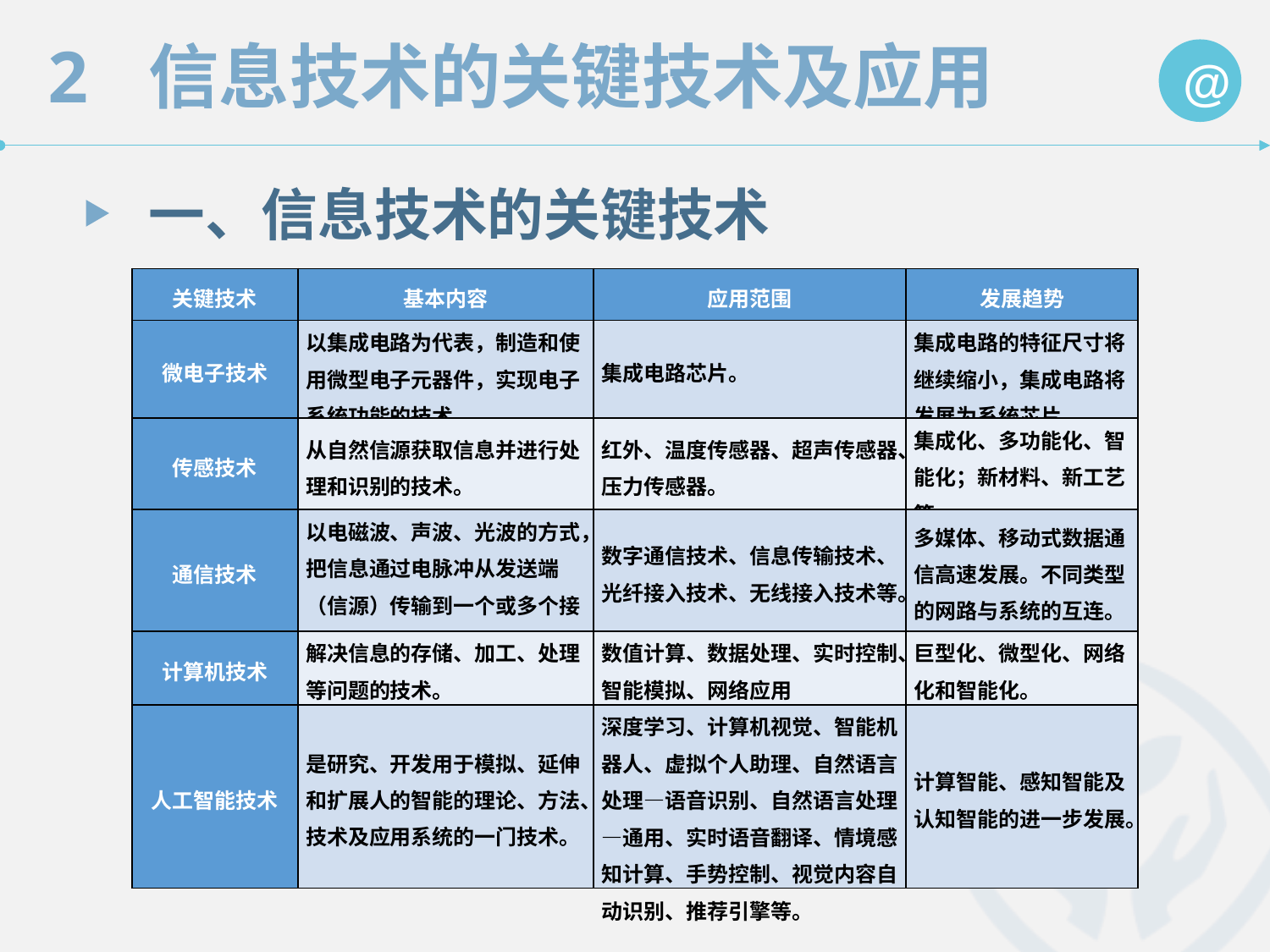

一、信息技术的关键技术

| 关键技术 | 基本内容 | 应用范围 | 发展趋势 |
| --- | --- | --- | --- |
| 微电子技术 | 以集成电路为代表，制造和使用微型电子元器件，实现电子系统功能的技术。 | 集成电路芯片。 | 集成电路的特征尺寸将继续缩小，集成电路将发展为系统芯片。 |
| 传感技术 | 从自然信源获取信息并进行处理和识别的技术。 | 红外、温度传感器、超声传感器、压力传感器。 | 集成化、多功能化、智能化；新材料、新工艺等。 |
| 通信技术 | 以电磁波、声波、光波的方式，把信息通过电脉冲从发送端（信源）传输到一个或多个接收端（信宿）的一系列技术。 | 数字通信技术、信息传输技术、光纤接入技术、无线接入技术等。 | 多媒体、移动式数据通信高速发展。不同类型的网路与系统的互连。 |
| 计算机技术 | 解决信息的存储、加工、处理等问题的技术。 | 数值计算、数据处理、实时控制、智能模拟、网络应用 | 巨型化、微型化、网络化和智能化。 |
| 人工智能技术 | 是研究、开发用于模拟、延伸和扩展人的智能的理论、方法、技术及应用系统的一门技术。 | 深度学习、计算机视觉、智能机器人、虚拟个人助理、自然语言处理—语音识别、自然语言处理—通用、实时语音翻译、情境感知计算、手势控制、视觉内容自动识别、推荐引擎等。 | 计算智能、感知智能及认知智能的进一步发展。 |